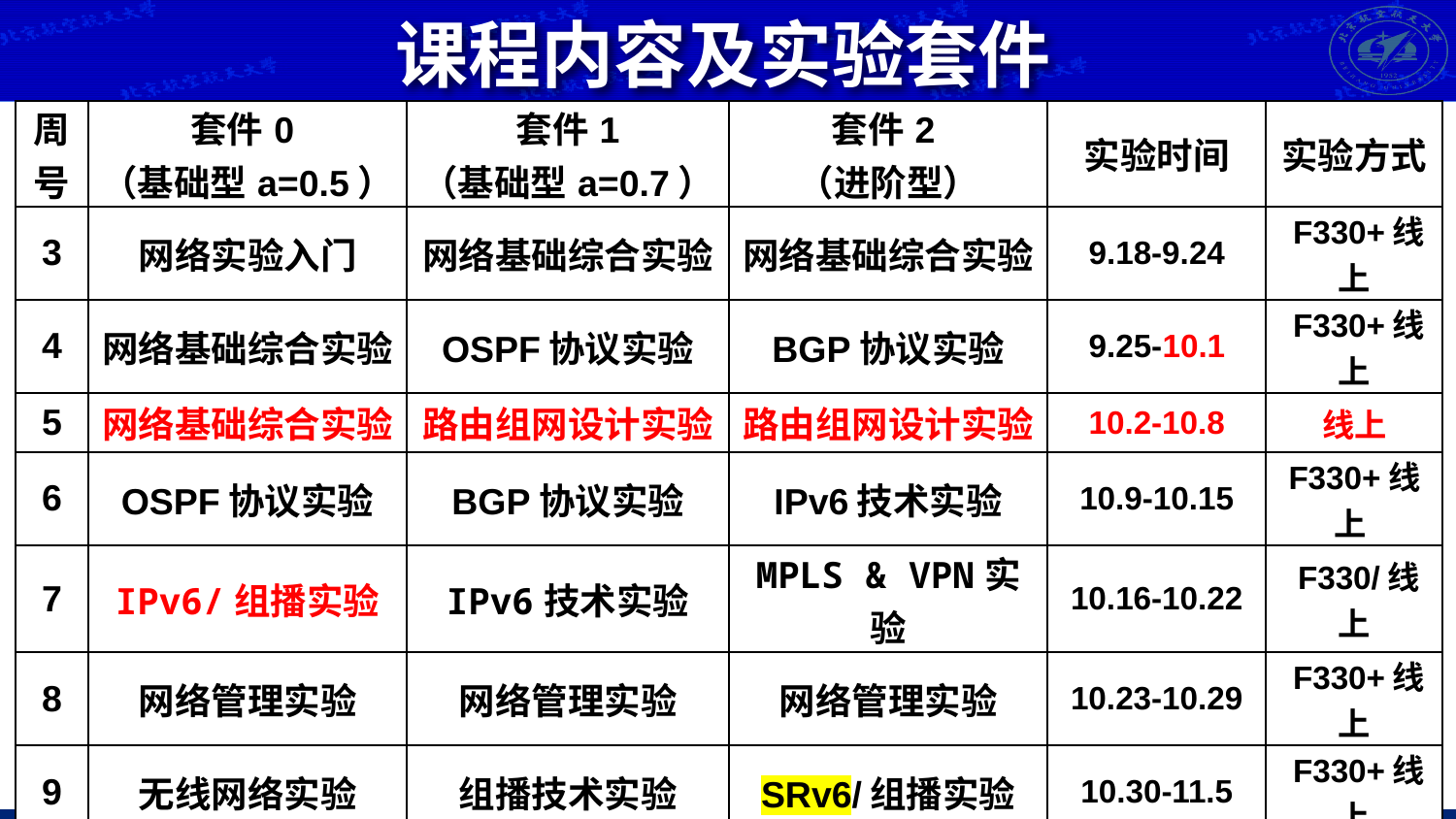

# 课程内容及实验套件
| 周号 | 套件0 （基础型a=0.5） | 套件1 （基础型a=0.7） | 套件2 （进阶型） | 实验时间 | 实验方式 |
| --- | --- | --- | --- | --- | --- |
| 3 | 网络实验入门 | 网络基础综合实验 | 网络基础综合实验 | 9.18-9.24 | F330+线上 |
| 4 | 网络基础综合实验 | OSPF协议实验 | BGP协议实验 | 9.25-10.1 | F330+线上 |
| 5 | 网络基础综合实验 | 路由组网设计实验 | 路由组网设计实验 | 10.2-10.8 | 线上 |
| 6 | OSPF协议实验 | BGP协议实验 | IPv6技术实验 | 10.9-10.15 | F330+线上 |
| 7 | IPv6/组播实验 | IPv6技术实验 | MPLS & VPN实验 | 10.16-10.22 | F330/线上 |
| 8 | 网络管理实验 | 网络管理实验 | 网络管理实验 | 10.23-10.29 | F330+线上 |
| 9 | 无线网络实验 | 组播技术实验 | SRv6/组播实验 | 10.30-11.5 | F330+线上 |
| 10 | 传输层实验 | 传输层实验 | SRv6/BIERv6实验 | 11.6-11.12 | 线上 |
| 11 | 综合组网实验 | 综合组网实验 | MPLS复杂组网实验 | 11.13-11.19 | F330 |
| 满分 | 80 | 88 | 100 | 11.20-11.26 | 考试 |